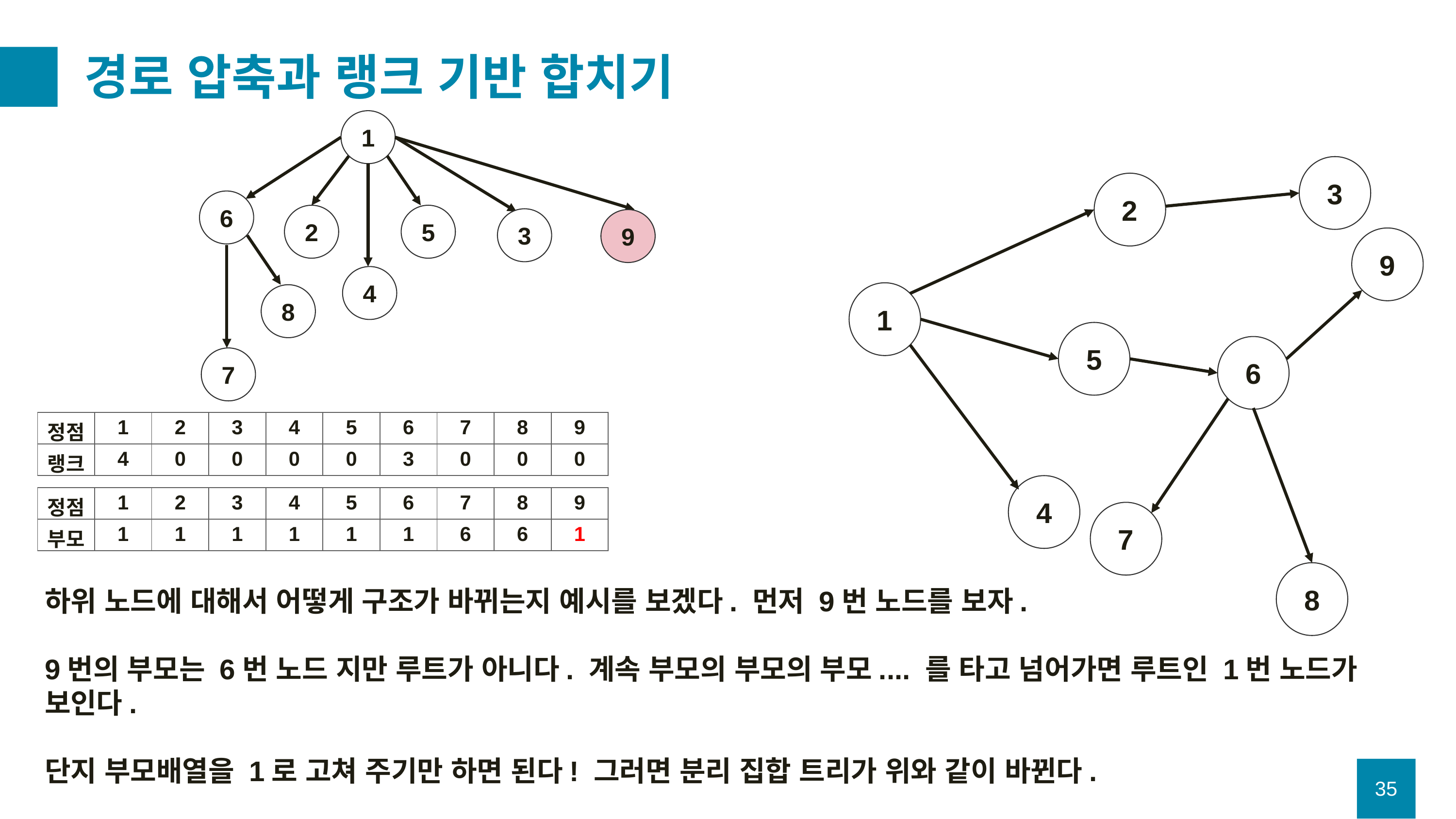

# 경로 압축과 랭크 기반 합치기
1
3
2
6
2
5
3
9
9
4
1
8
5
6
7
| 정점 | 1 | 2 | 3 | 4 | 5 | 6 | 7 | 8 | 9 |
| --- | --- | --- | --- | --- | --- | --- | --- | --- | --- |
| 랭크 | 4 | 0 | 0 | 0 | 0 | 3 | 0 | 0 | 0 |
4
| 정점 | 1 | 2 | 3 | 4 | 5 | 6 | 7 | 8 | 9 |
| --- | --- | --- | --- | --- | --- | --- | --- | --- | --- |
| 부모 | 1 | 1 | 1 | 1 | 1 | 1 | 6 | 6 | 1 |
7
8
하위 노드에 대해서 어떻게 구조가 바뀌는지 예시를 보겠다. 먼저 9번 노드를 보자.

9번의 부모는 6번 노드 지만 루트가 아니다. 계속 부모의 부모의 부모.... 를 타고 넘어가면 루트인 1번 노드가 보인다.

단지 부모배열을 1로 고쳐 주기만 하면 된다! 그러면 분리 집합 트리가 위와 같이 바뀐다.
35